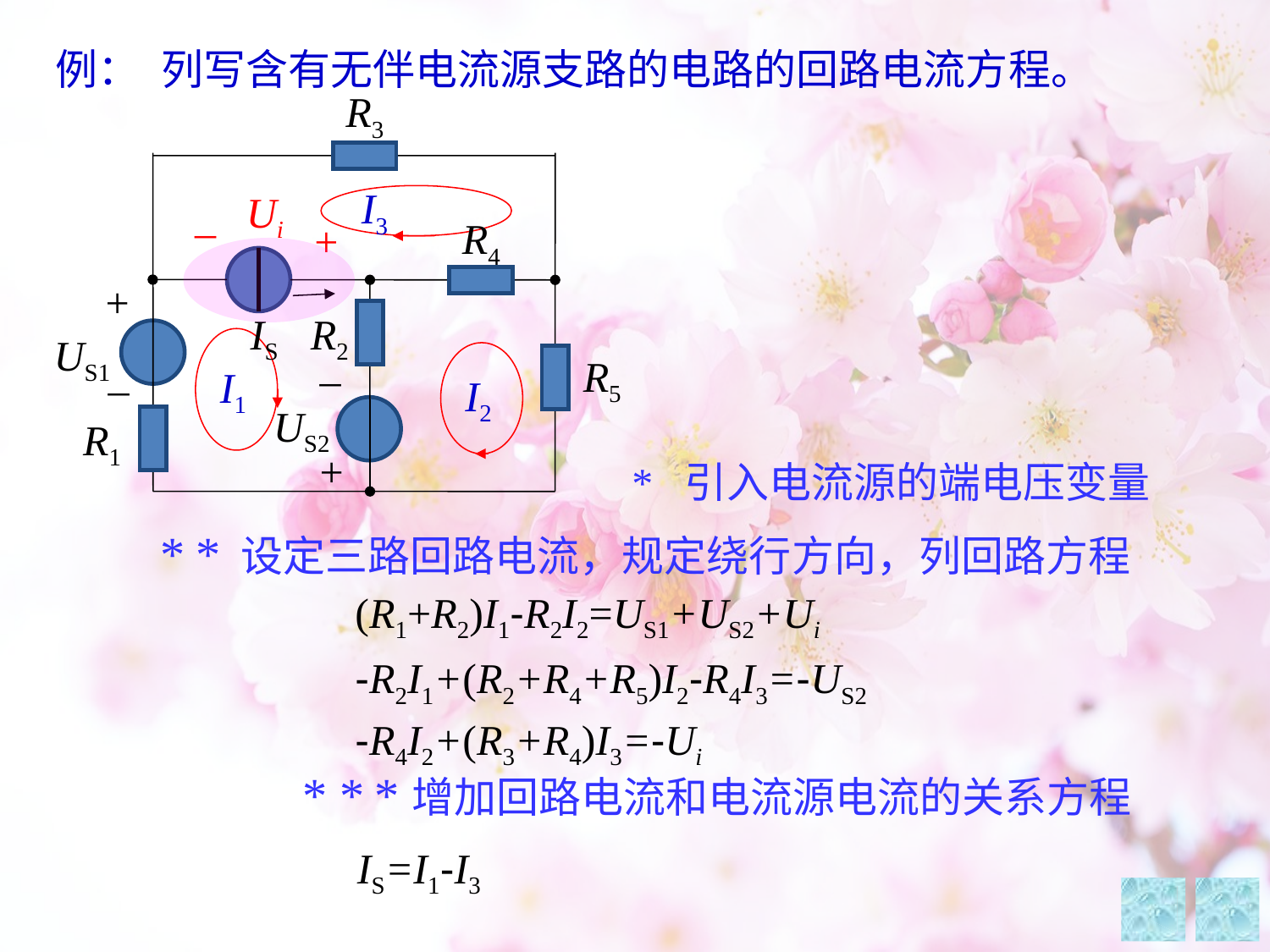

例：
列写含有无伴电流源支路的电路的回路电流方程。
R3

R4

+

IS
R2

US1
_
_
R5

US2

R1

+

Ui
_
+
I3

I1

I2

*  引入电流源的端电压变量
* * 设定三路回路电流，规定绕行方向，列回路方程
(R1+R2)I1-R2I2=US1+US2+Ui
-R2I1+(R2+R4+R5)I2-R4I3=-US2
-R4I2+(R3+R4)I3=-Ui
* * *增加回路电流和电流源电流的关系方程
IS=I1-I3